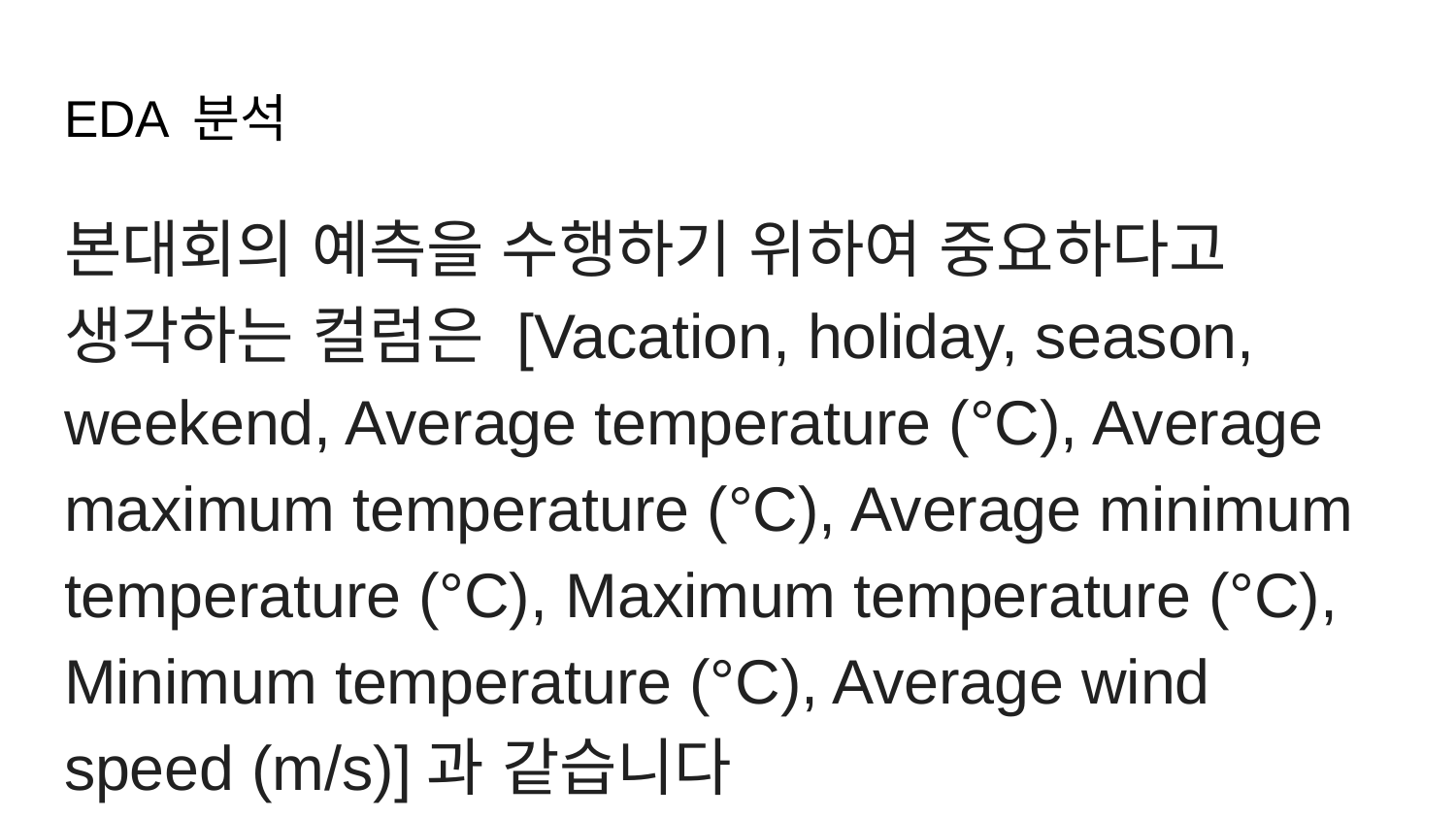

# EDA 분석
본대회의 예측을 수행하기 위하여 중요하다고 생각하는 컬럼은 [Vacation, holiday, season, weekend, Average temperature (°C), Average maximum temperature (°C), Average minimum temperature (°C), Maximum temperature (°C), Minimum temperature (°C), Average wind speed (m/s)]과 같습니다